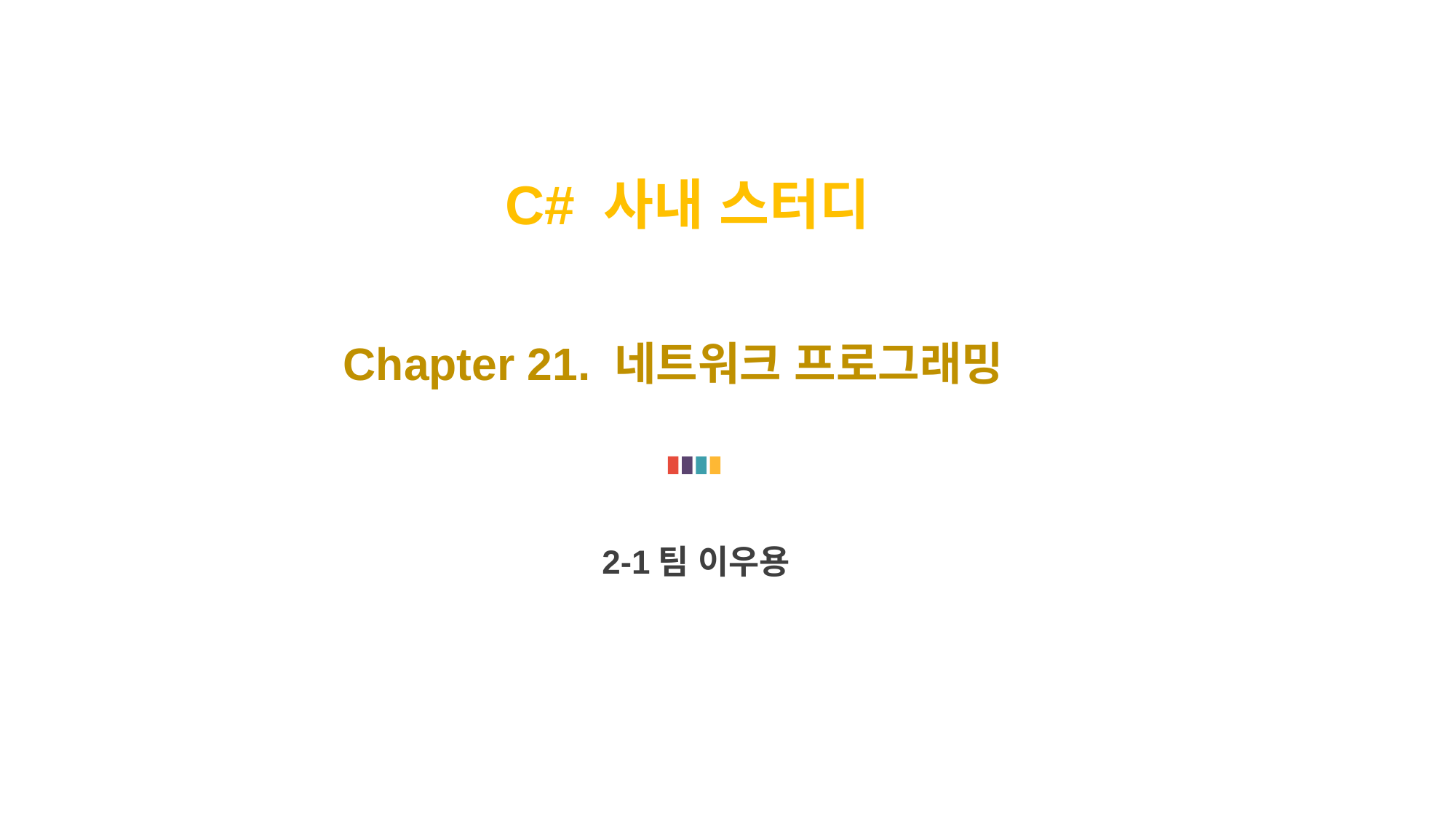

C# 사내 스터디
Chapter 21. 네트워크 프로그래밍

2-1팀 이우용